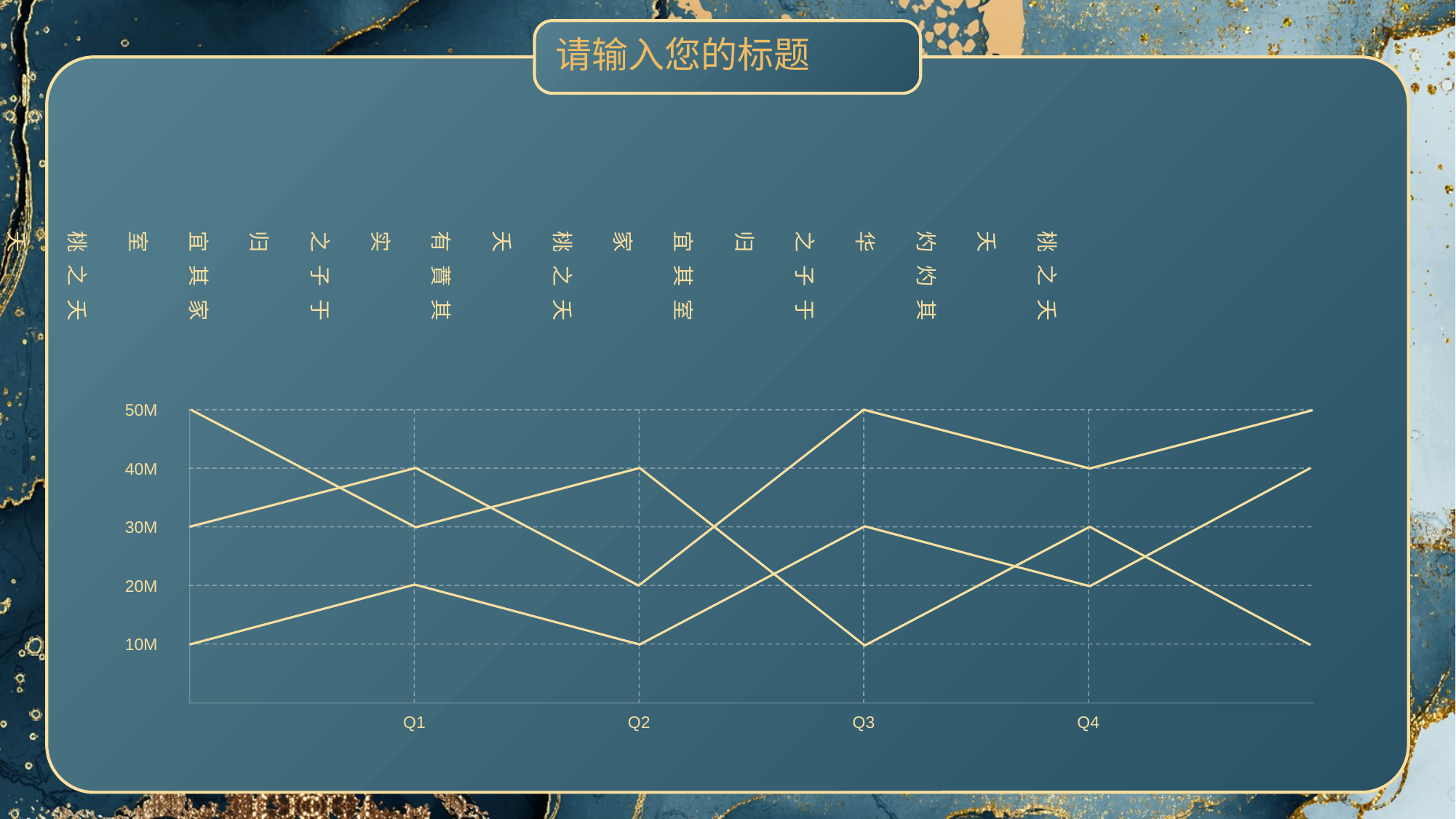

请输入您的标题

桃之夭夭
灼灼其华
之子于归
宜其室家
桃之夭夭
有蕡其实
之子于归
宜其家室
桃之夭夭
其叶蓁蓁
之子于归
宜其家人
50M
40M
30M
20M
10M
Q1
Q2
Q3
Q4